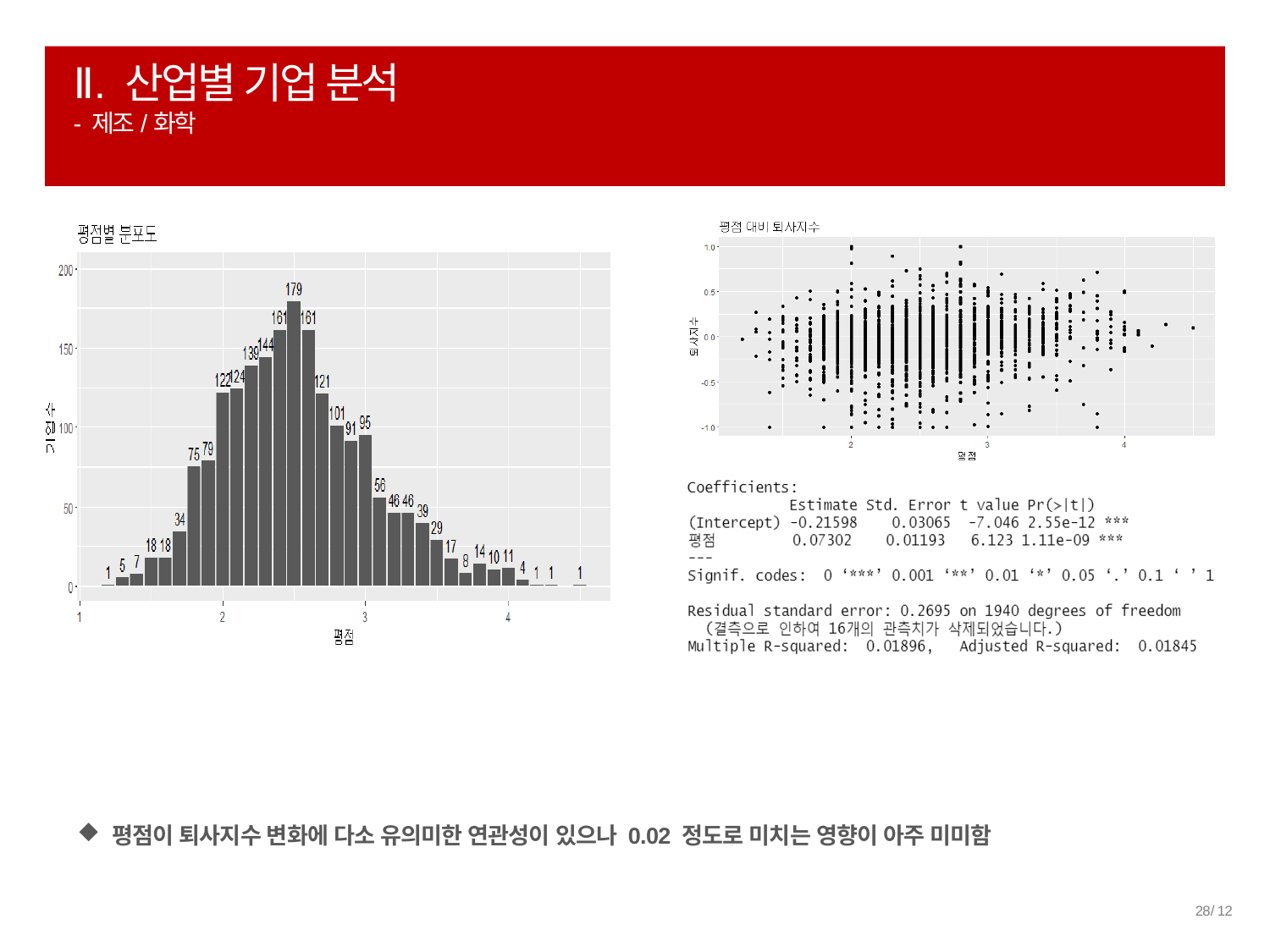

# Ⅱ. 산업별 기업 분석 - 제조/화학

 평점이 퇴사지수 변화에 다소 유의미한 연관성이 있으나 0.02 정도로 미치는 영향이 아주 미미함
28/ 12